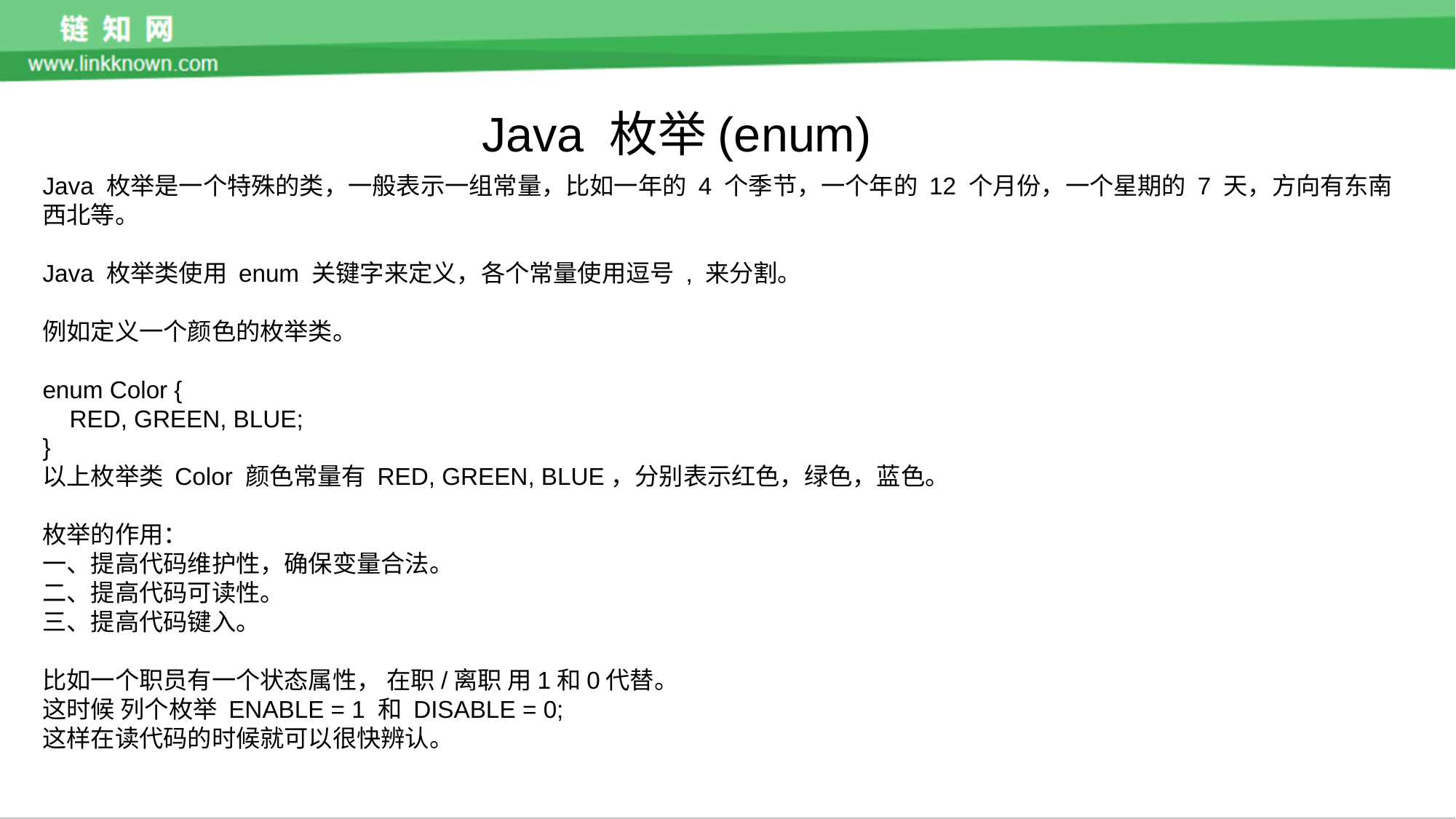

Java 枚举(enum)
Java 枚举是一个特殊的类，一般表示一组常量，比如一年的 4 个季节，一个年的 12 个月份，一个星期的 7 天，方向有东南西北等。

Java 枚举类使用 enum 关键字来定义，各个常量使用逗号 , 来分割。

例如定义一个颜色的枚举类。

enum Color {
    RED, GREEN, BLUE;
}
以上枚举类 Color 颜色常量有 RED, GREEN, BLUE，分别表示红色，绿色，蓝色。

枚举的作用：
一、提高代码维护性，确保变量合法。
二、提高代码可读性。
三、提高代码键入。

比如一个职员有一个状态属性， 在职/离职 用1和0代替。
这时候 列个枚举 ENABLE = 1 和 DISABLE = 0;
这样在读代码的时候就可以很快辨认。